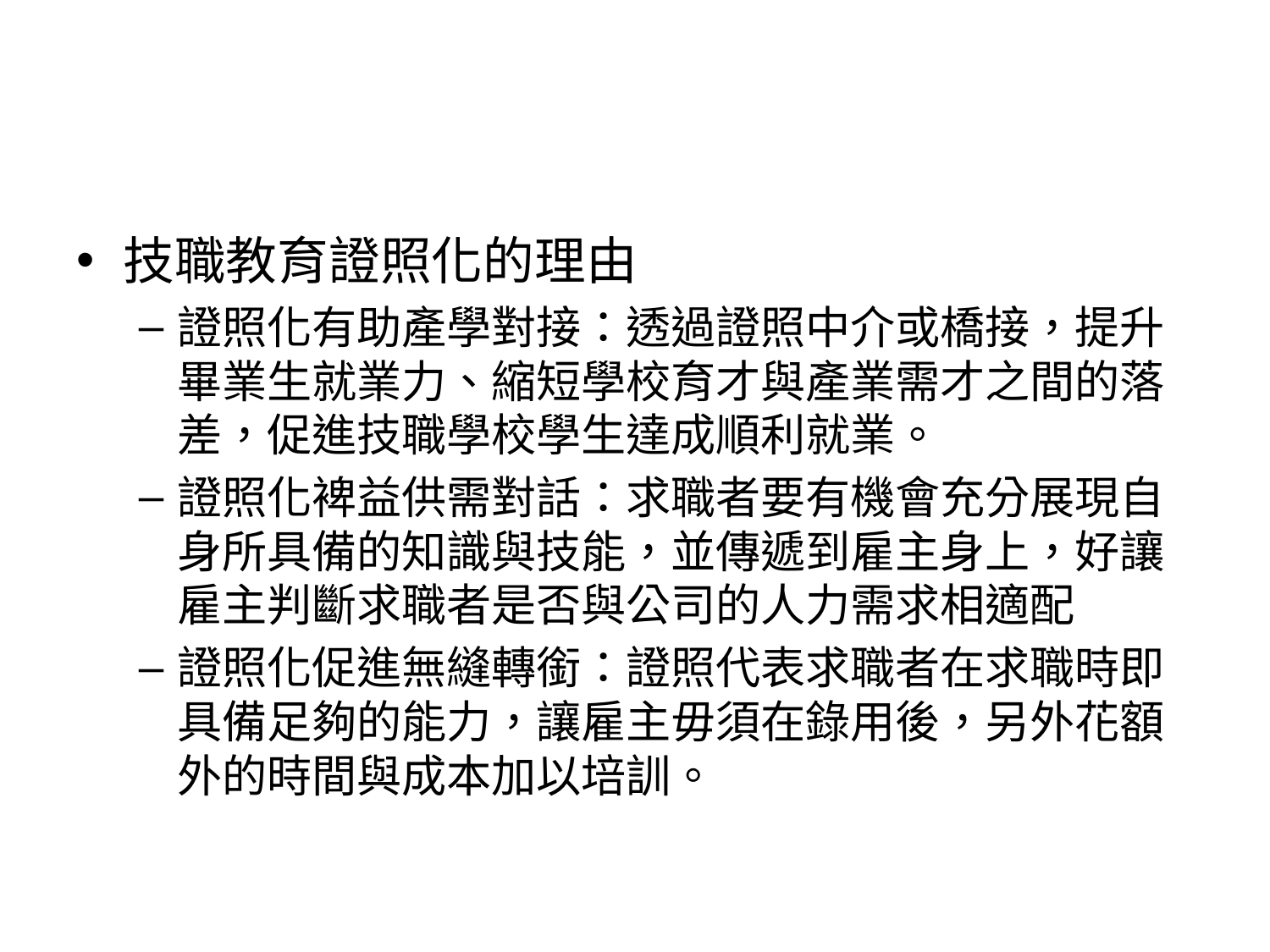

#
技職教育證照化的理由
證照化有助產學對接：透過證照中介或橋接，提升畢業生就業力、縮短學校育才與產業需才之間的落差，促進技職學校學生達成順利就業。
證照化裨益供需對話：求職者要有機會充分展現自身所具備的知識與技能，並傳遞到雇主身上，好讓雇主判斷求職者是否與公司的人力需求相適配
證照化促進無縫轉銜：證照代表求職者在求職時即具備足夠的能力，讓雇主毋須在錄用後，另外花額外的時間與成本加以培訓。